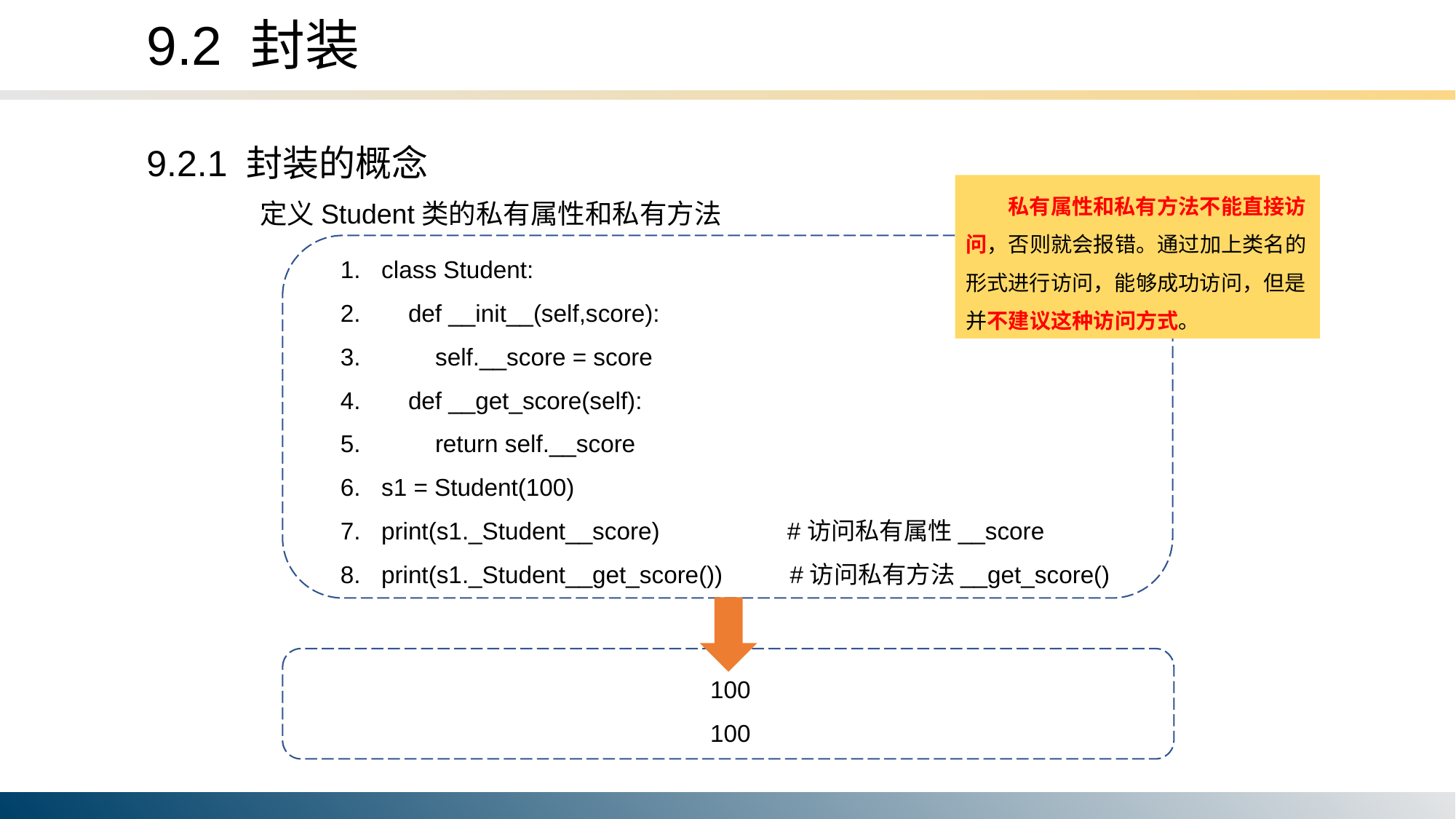

9.2 封装
9.2.1 封装的概念
定义Student类的私有属性和私有方法
私有属性和私有方法不能直接访问，否则就会报错。通过加上类名的形式进行访问，能够成功访问，但是并不建议这种访问方式。
class Student:
    def __init__(self,score):
        self.__score = score
    def __get_score(self):
        return self.__score
s1 = Student(100)
print(s1._Student__score)                   #访问私有属性__score
print(s1._Student__get_score())          #访问私有方法__get_score()

100
100